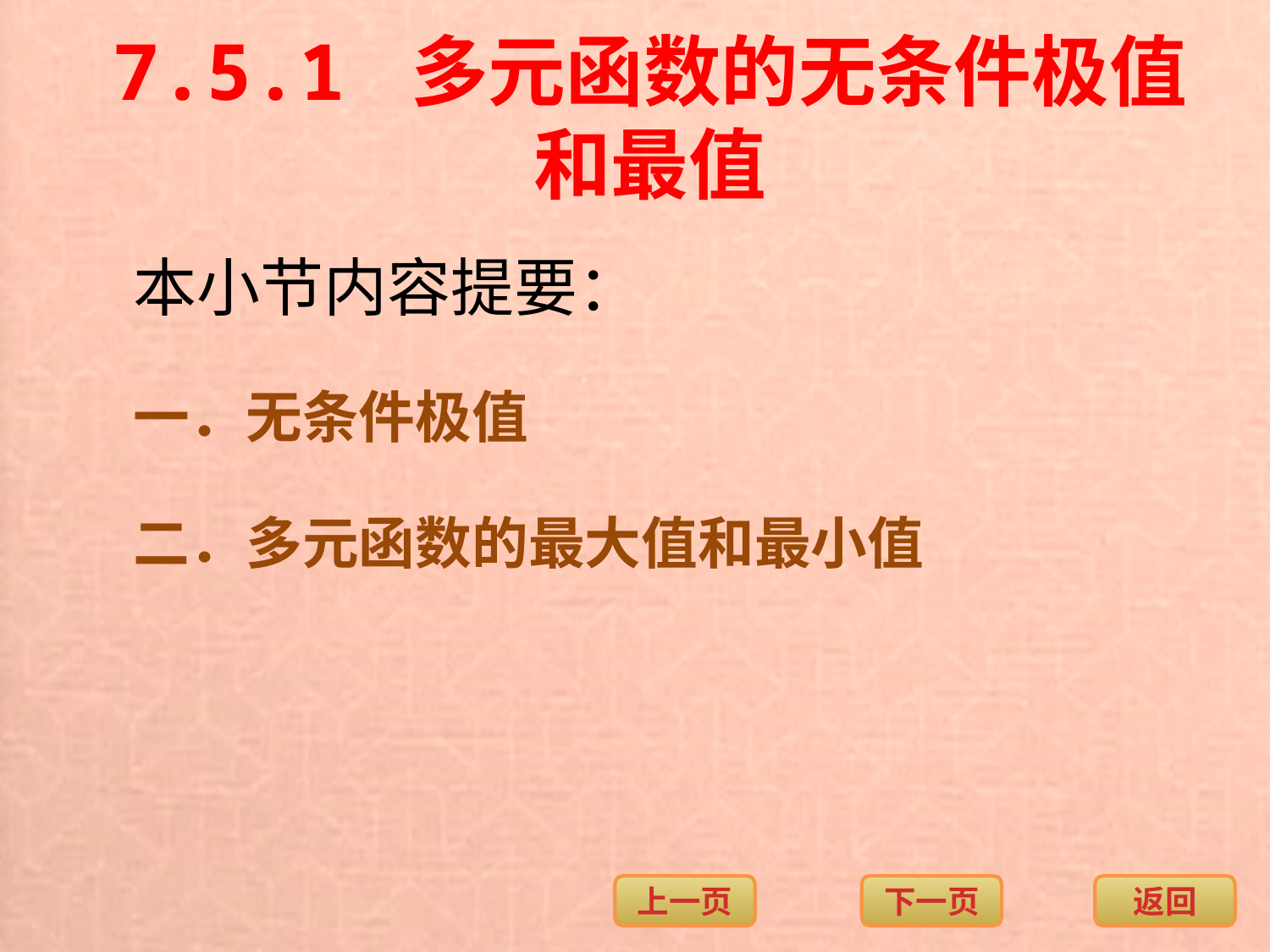

7.5.1 多元函数的无条件极值和最值
本小节内容提要：
一．无条件极值
二．多元函数的最大值和最小值